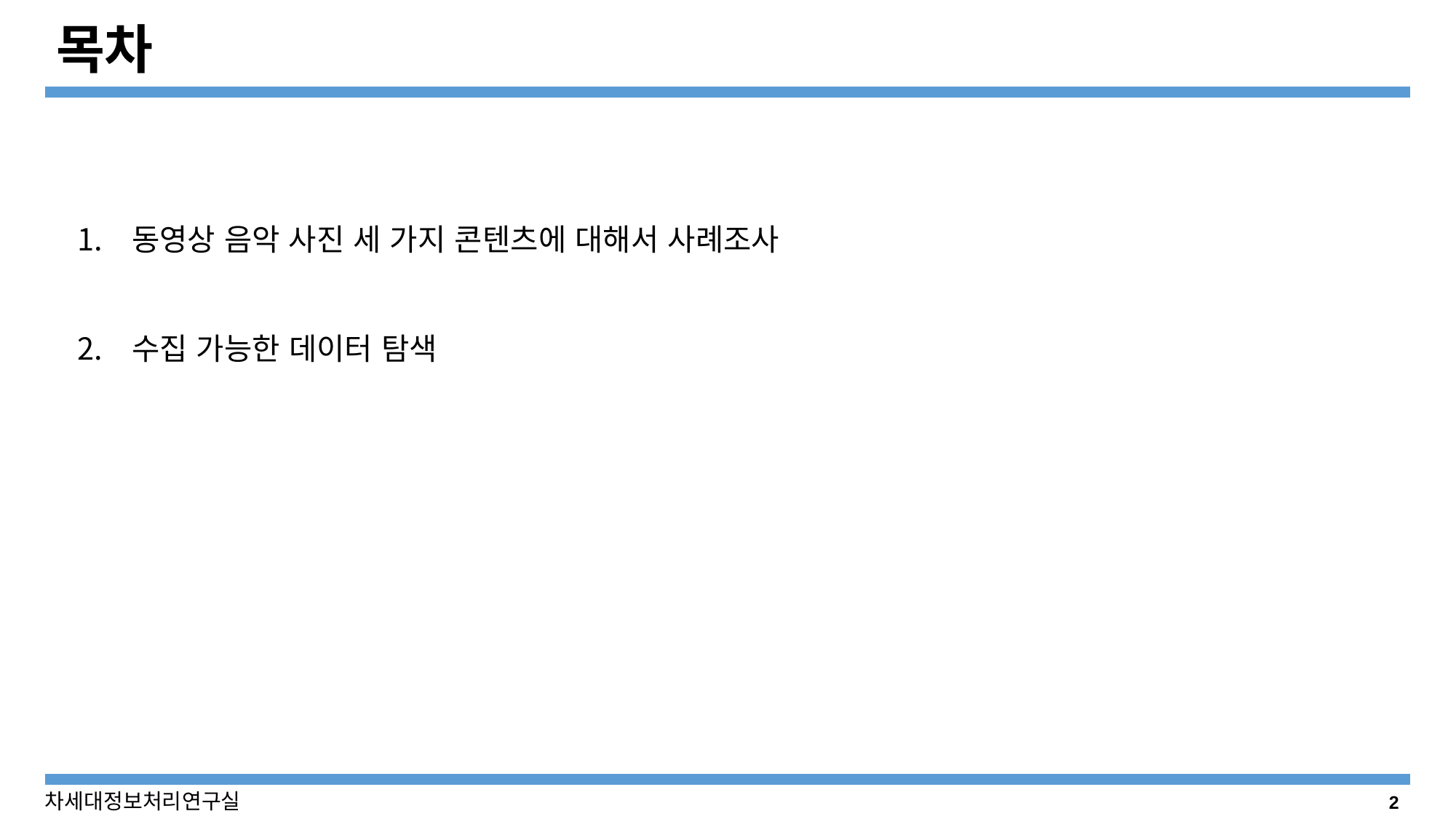

# 목차
동영상 음악 사진 세 가지 콘텐츠에 대해서 사례조사
수집 가능한 데이터 탐색
2